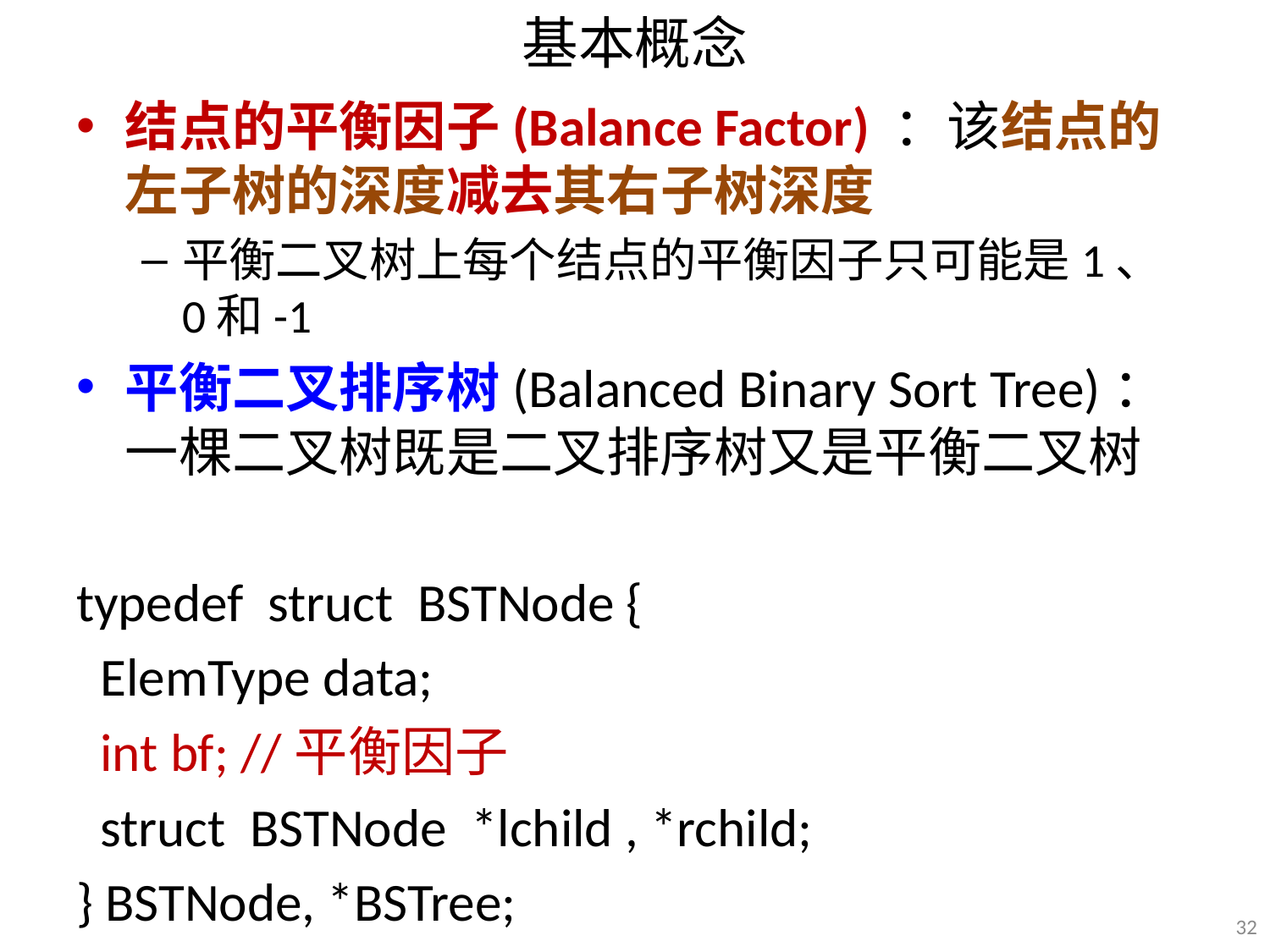

# 基本概念
结点的平衡因子(Balance Factor) ：该结点的左子树的深度减去其右子树深度
平衡二叉树上每个结点的平衡因子只可能是1、0和-1
平衡二叉排序树(Balanced Binary Sort Tree)：一棵二叉树既是二叉排序树又是平衡二叉树

typedef  struct  BSTNode {
  ElemType data;
  int bf; //平衡因子
  struct  BSTNode  *lchild , *rchild;
} BSTNode, *BSTree;

32